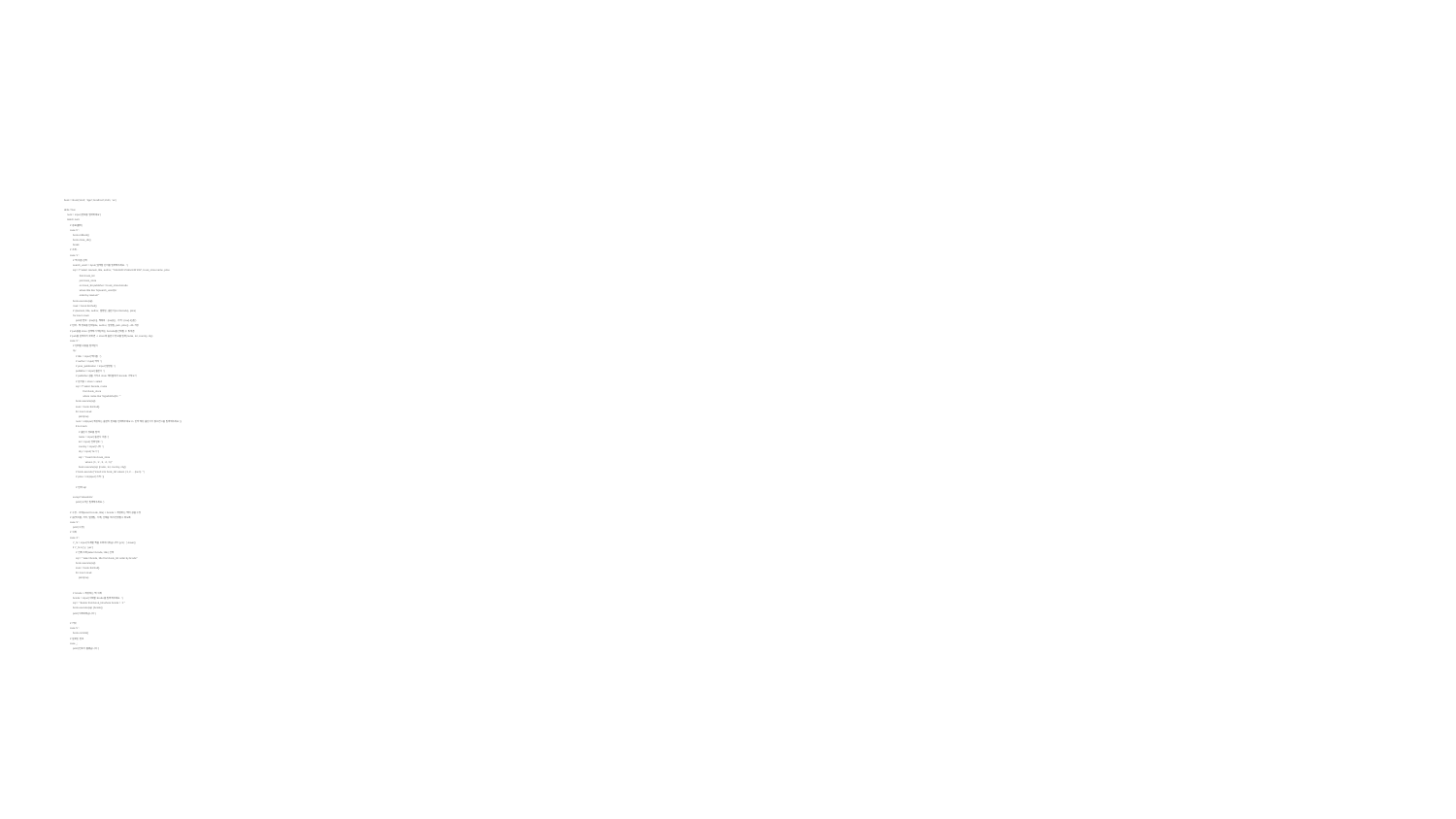

#
book = Book('scott', 'tiger','localhost',1521, 'xe')

while True:
    num = input('번호를 입력하세요')
    match num:
        # 종료(롤백)
        case '0':
            book.rollback()
            book.close_db()
            break
        # 조회 -
        case '1':
            # 책 이름 검색
            search_word = input('검색할 단어를 입력해주세요. :')
            sql = f'''select rownum, title, author, "YEAR-OF-PUBLICATION", book_store.name, price
                     from book_list
                     join book_store
                     on book_list.publisher = book_store.bscode
                     where title like '%{search_word}%'
                     order by rownum'''
            book.execute(sql)
            rows = book.fetchall()
            # (rownum, title, author, 발행일, 출판사(not bscode), price)
            for row in rows:
                print(f'번호 : {row[0]}, 책제목 : {row[1]}, 가격 : {row[-1]}원')
        # 입력 - 책 정보를 입력(title, author, 발행일, pub, price]) - db 저장
        # pub값을 store 검색해서 해당하는 bscode를 선택할 수 있게끔
        # pub를 검색하지 못하면 -> store에 출판사 정보를 입력(name, tel, country, city)
        case '2':
            # 입력할 내용을 입력받기
            try:
                # title = input('책이름 : ')
                # author = input('저자 :')
                # year_publication = input('발행일 :')
                publisher = input('출판사 :')
                # publisher 값을 가지고 store 테이블에서 bscode 가져오기
                # 문자값 > store > select
                sql = f'''select bscode, name
                          from book_store
                          where name like '%{publisher}%' '''
                book.execute(sql)
                rows = book.fetchall()
                for row in rows:
                    print(row)
                num = int(input('해당하는 출판의 번호를 입력해주세요.\n 만약 해당 출판사가 없으면 0을 입력해주세요.'))
                if not num:
                    # 출판사 정보를 입력
                    name = input('출판사 이름 :')
                    tel = input('전화번호 :')
                    country = input('나라 :')
                    city = input('도시 :')
                    sql = '''insert into book_store
                             values (:1, :2, :3, :4, :5)'''
                    book.execute(sql, [name, tel, country, city])
                # book.execute('''insert into book_list values (:1,:2 ... {num}  ''')
                # price = int(input('가격 :'))

                # 입력 sql

            except ValueError:
                print('숫자만 입력해주세요.')

        # 수정 - 조회(select bcode, title) > bcode > 해당하는 책의 값을 수정
        # 값(책이름, 저자, 발행일, 가격) 선택을 해서 변경할수 있도록
        case '3':
            print('수정')
        # 삭제
        case '4':
            Y_N = input('삭제할 책을 조회하시겠습니까? (y/n) : ').lower()
            if Y_N in ['y', 'yes']:
                # 전체 조회(select bcode, title) 선택
                sql = '''select bcode, title from book_list order by bcode'''
                book.execute(sql)
                rows = book.fetchall()
                for row in rows:
                    print(row)

            # bcode > 해당하는 책 삭제
            bcode = input('삭제할 bcode를 입력해주세요. :')
            sql = '''delete from book_list where bcode = :1'''
            book.execute(sql, [bcode])
            print('삭제되었습니다.')

        # 커밋
        case '5':
            book.commit()
        # 잘못된 번호
        case _:
            print('번호가 틀렸습니다.')